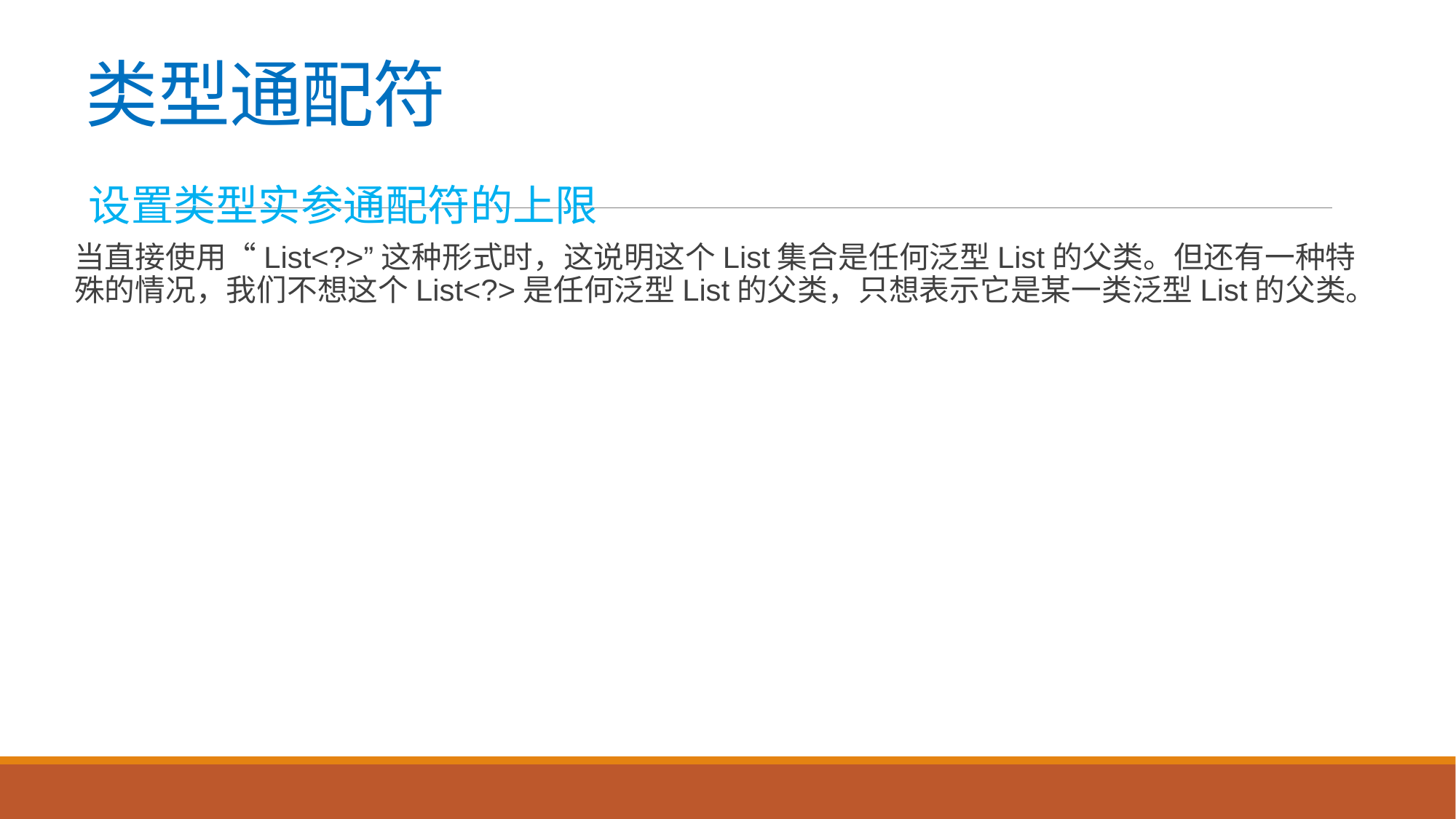

# 类型通配符
设置类型实参通配符的上限
当直接使用“List<?>”这种形式时，这说明这个List集合是任何泛型List的父类。但还有一种特殊的情况，我们不想这个List<?>是任何泛型List的父类，只想表示它是某一类泛型List的父类。